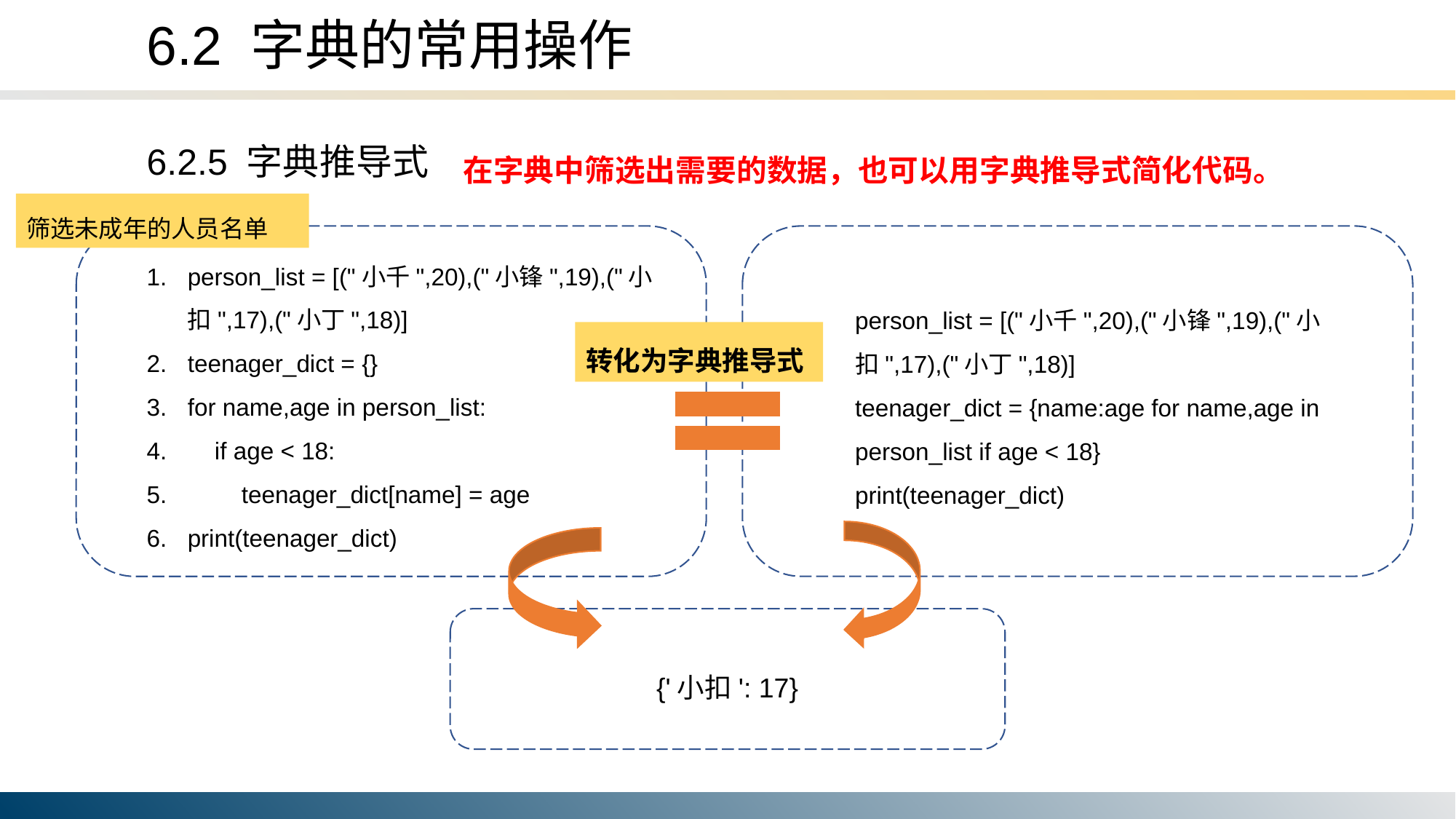

6.2 字典的常用操作
在字典中筛选出需要的数据，也可以用字典推导式简化代码。
6.2.5 字典推导式
筛选未成年的人员名单

person_list = [("小千",20),("小锋",19),("小扣",17),("小丁",18)]
teenager_dict = {}
for name,age in person_list:
    if age < 18:
        teenager_dict[name] = age
print(teenager_dict)
person_list = [("小千",20),("小锋",19),("小扣",17),("小丁",18)]
teenager_dict = {name:age for name,age in person_list if age < 18}
print(teenager_dict)
转化为字典推导式

{'小扣': 17}